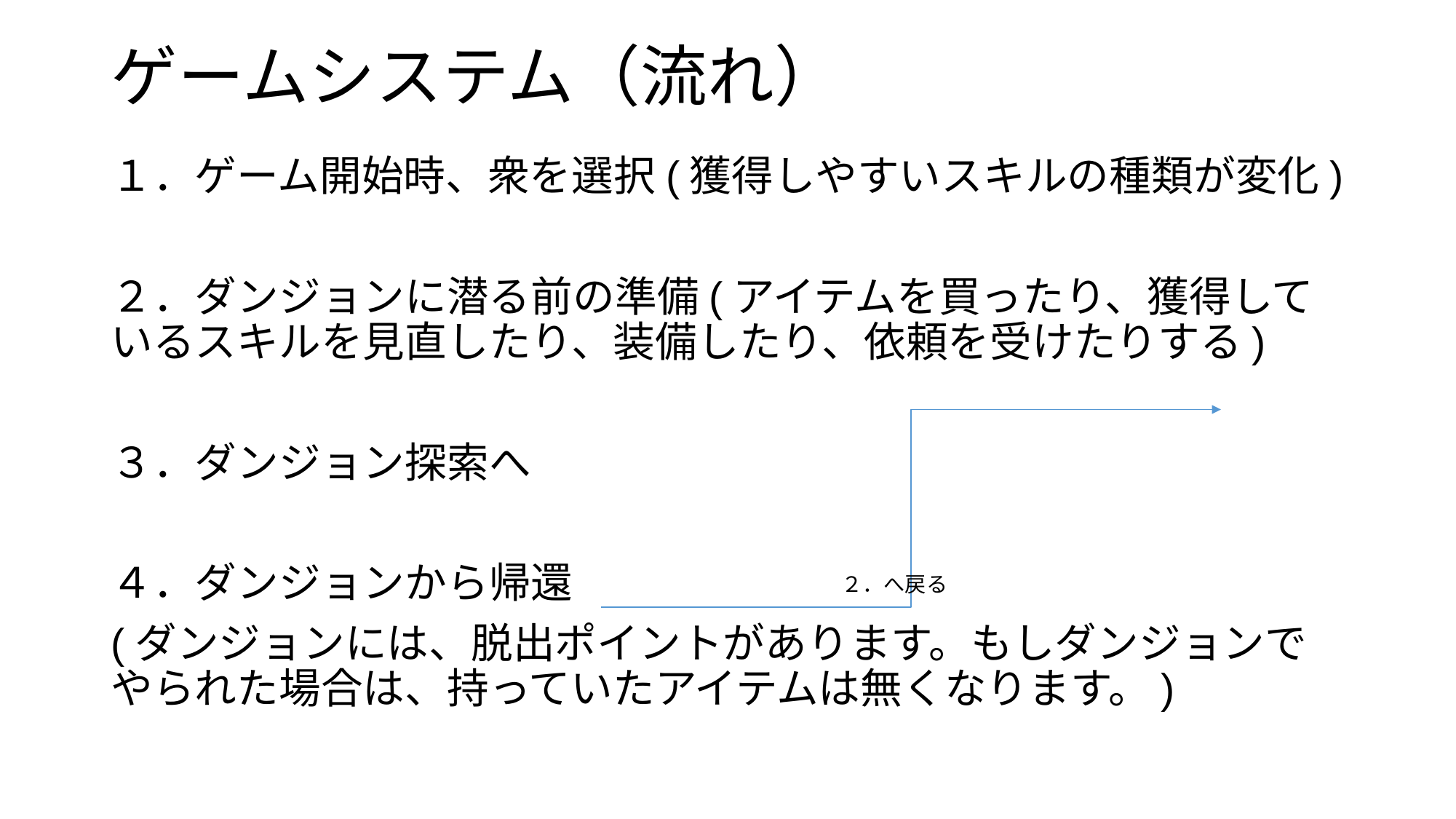

# ゲームシステム（流れ）
１．ゲーム開始時、衆を選択(獲得しやすいスキルの種類が変化)

２．ダンジョンに潜る前の準備(アイテムを買ったり、獲得しているスキルを見直したり、装備したり、依頼を受けたりする)

３．ダンジョン探索へ

４．ダンジョンから帰還
(ダンジョンには、脱出ポイントがあります。もしダンジョンでやられた場合は、持っていたアイテムは無くなります。)

２．へ戻る